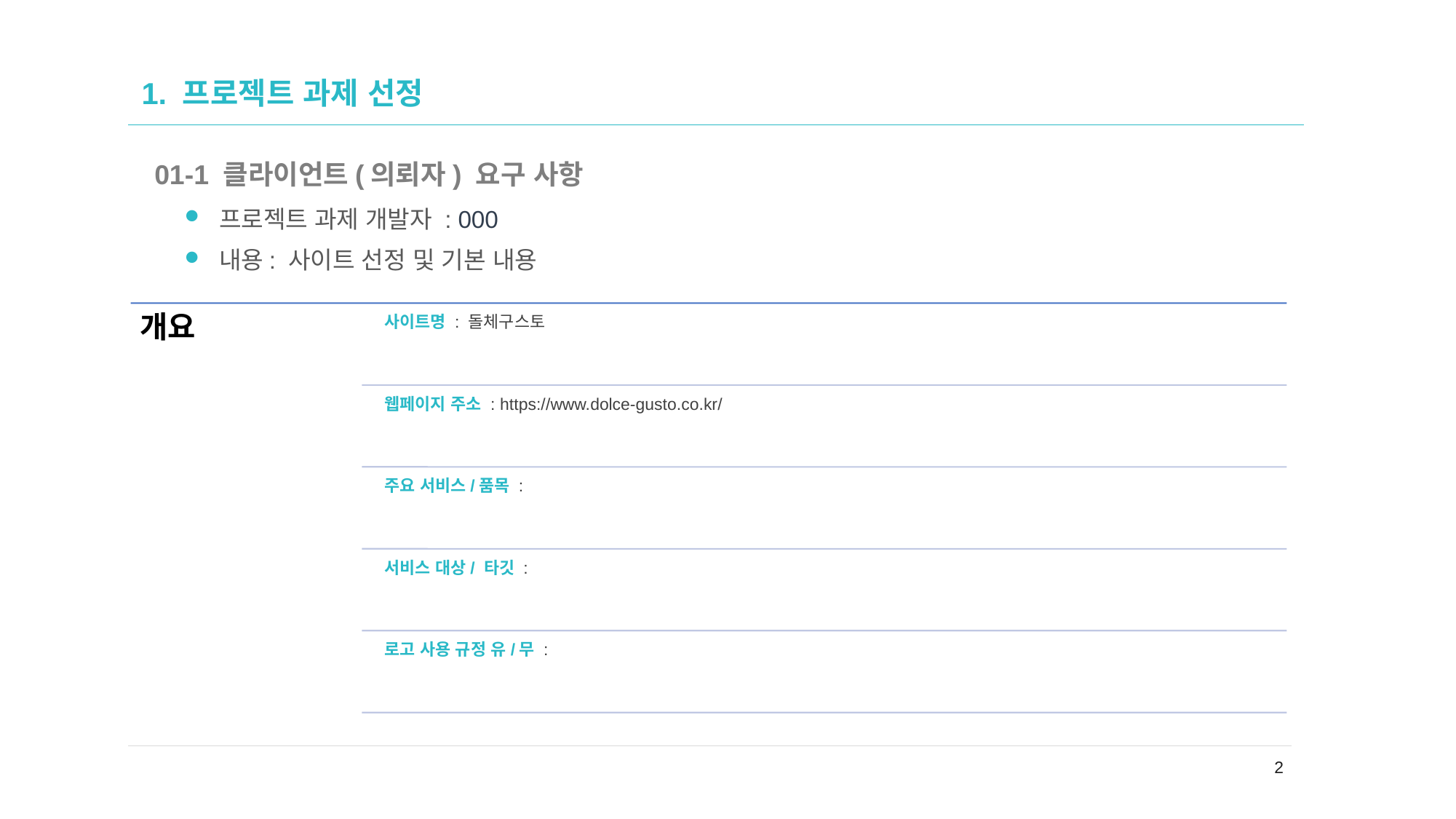

# 1. 프로젝트 과제 선정
01-1 클라이언트(의뢰자) 요구 사항
프로젝트 과제 개발자 : 000
내용: 사이트 선정 및 기본 내용
개요
사이트명 : 돌체구스토
웹페이지 주소 : https://www.dolce-gusto.co.kr/
주요 서비스/품목 :
서비스 대상/ 타깃 :
로고 사용 규정 유/무 :
2